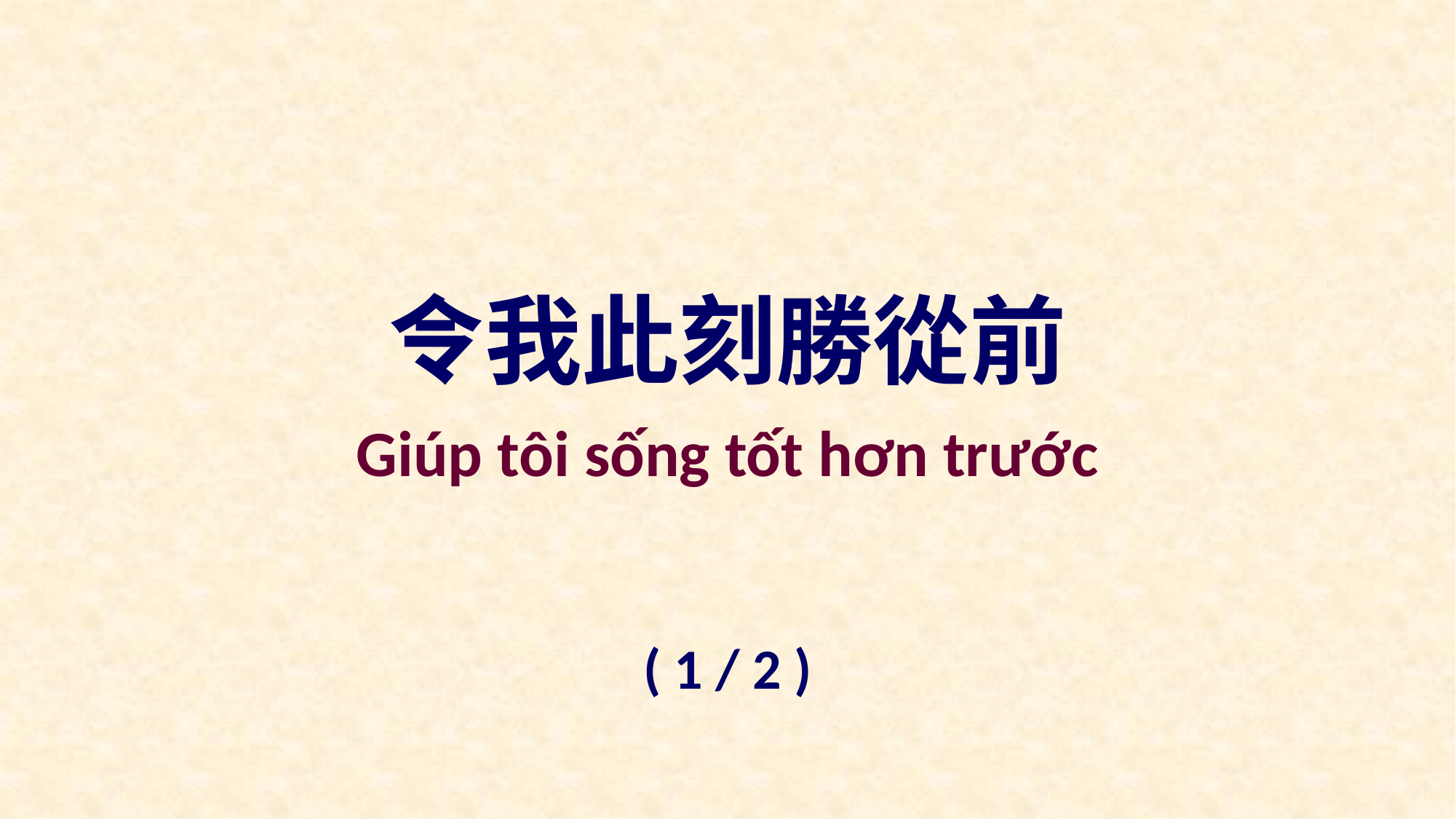

令我此刻勝從前
Giúp tôi sống tốt hơn trước
( 1 / 2 )